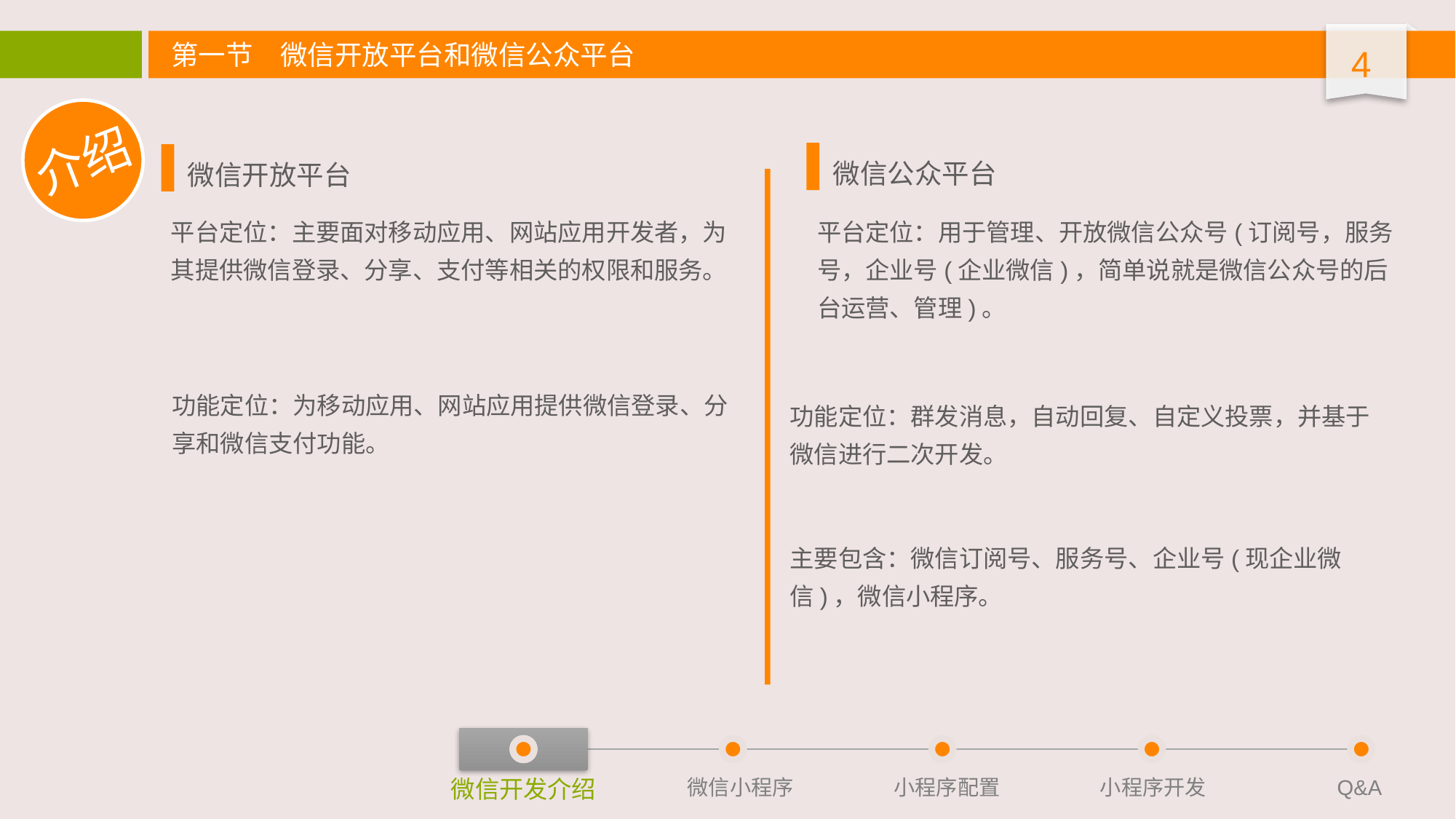

第一节 	微信开放平台和微信公众平台

介绍
微信公众平台
微信开放平台

平台定位：主要面对移动应用、网站应用开发者，为其提供微信登录、分享、支付等相关的权限和服务。
平台定位：用于管理、开放微信公众号(订阅号，服务号，企业号(企业微信)，简单说就是微信公众号的后台运营、管理)。
功能定位：为移动应用、网站应用提供微信登录、分享和微信支付功能。
功能定位：群发消息，自动回复、自定义投票，并基于微信进行二次开发。
主要包含：微信订阅号、服务号、企业号(现企业微信)，微信小程序。